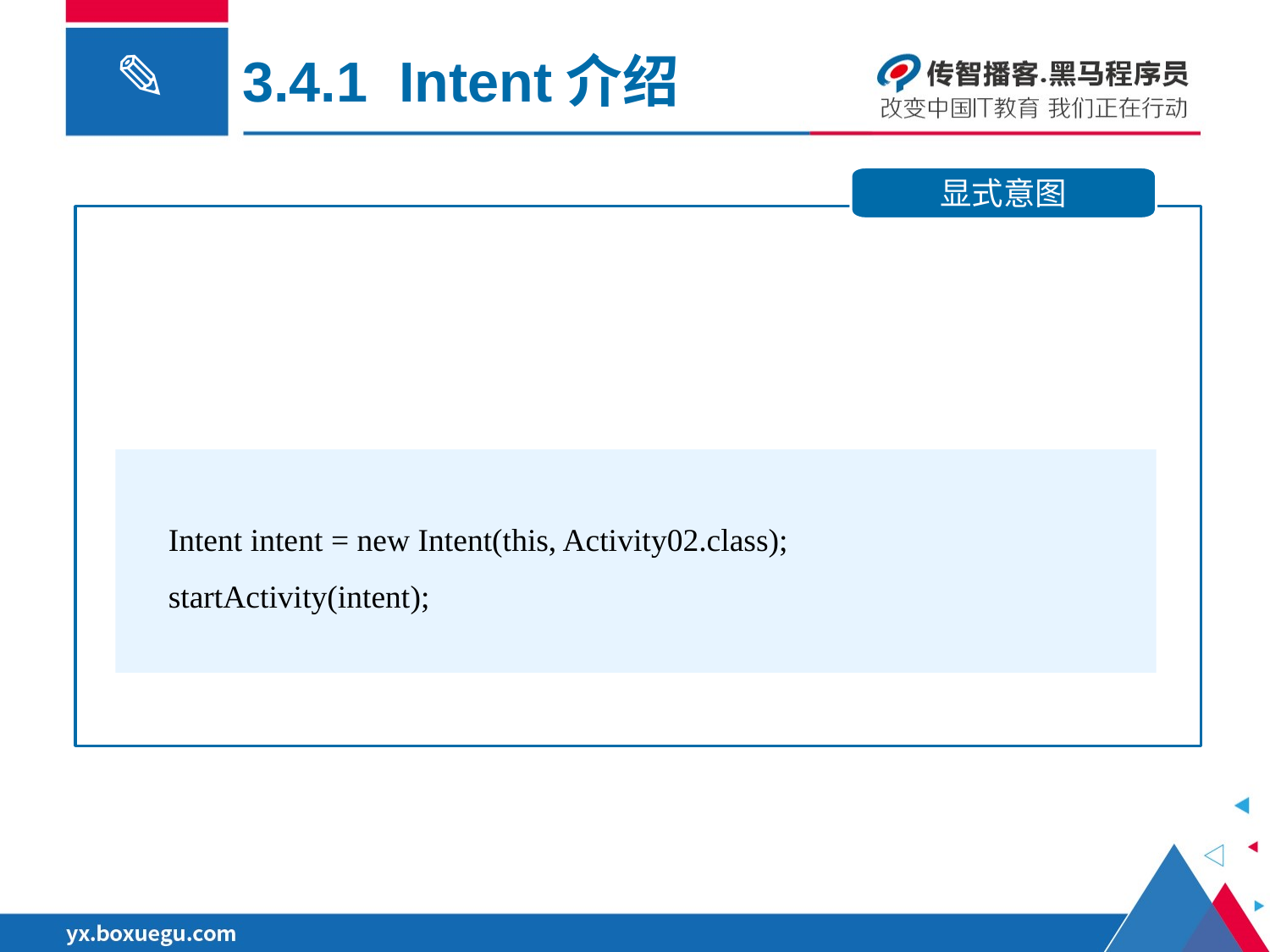

3.4.1  Intent介绍

显式意图

     Intent intent = new Intent(this, Activity02.class);
     startActivity(intent);